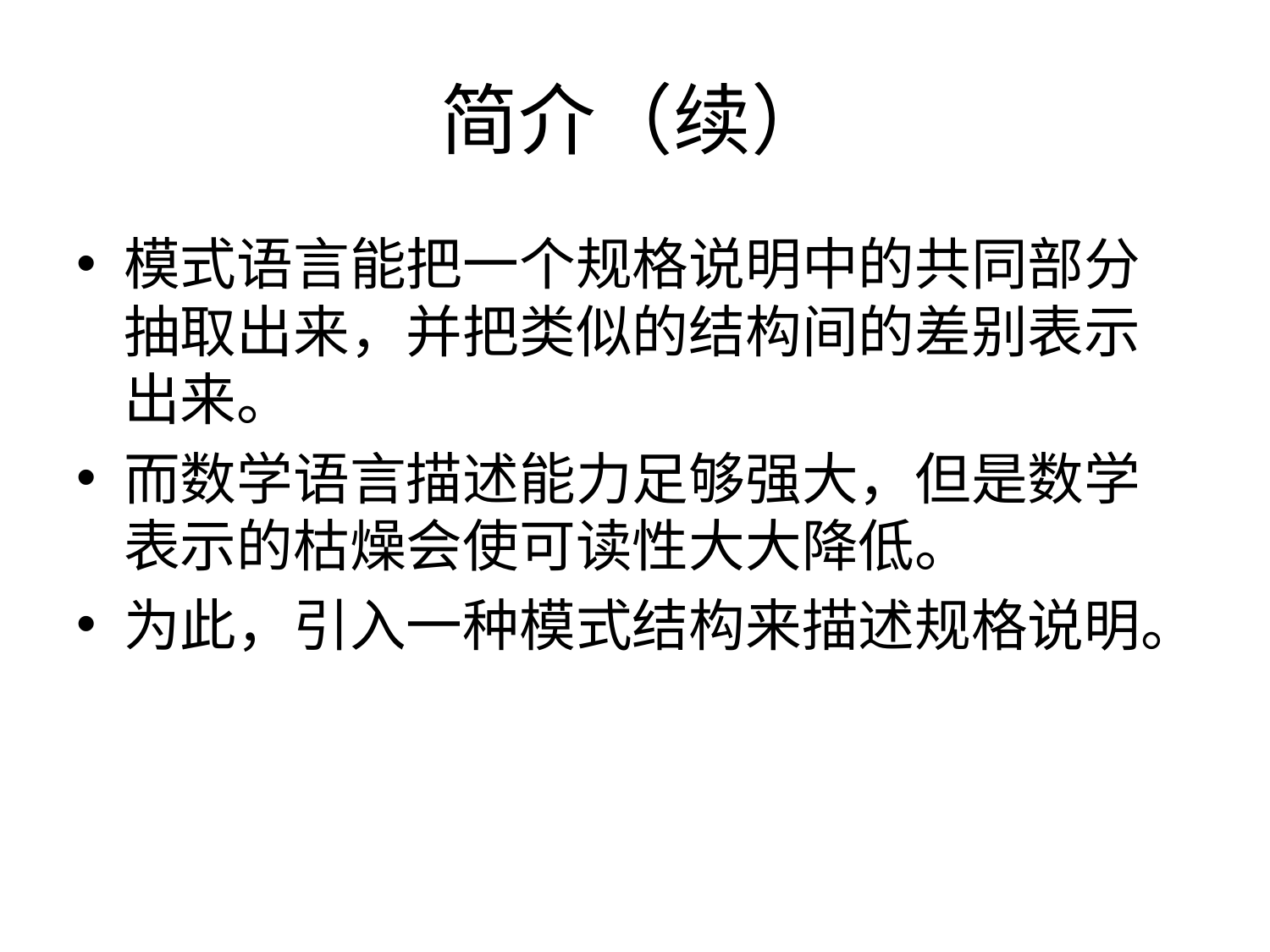

# 简介（续）
模式语言能把一个规格说明中的共同部分抽取出来，并把类似的结构间的差别表示出来。
而数学语言描述能力足够强大，但是数学表示的枯燥会使可读性大大降低。
为此，引入一种模式结构来描述规格说明。